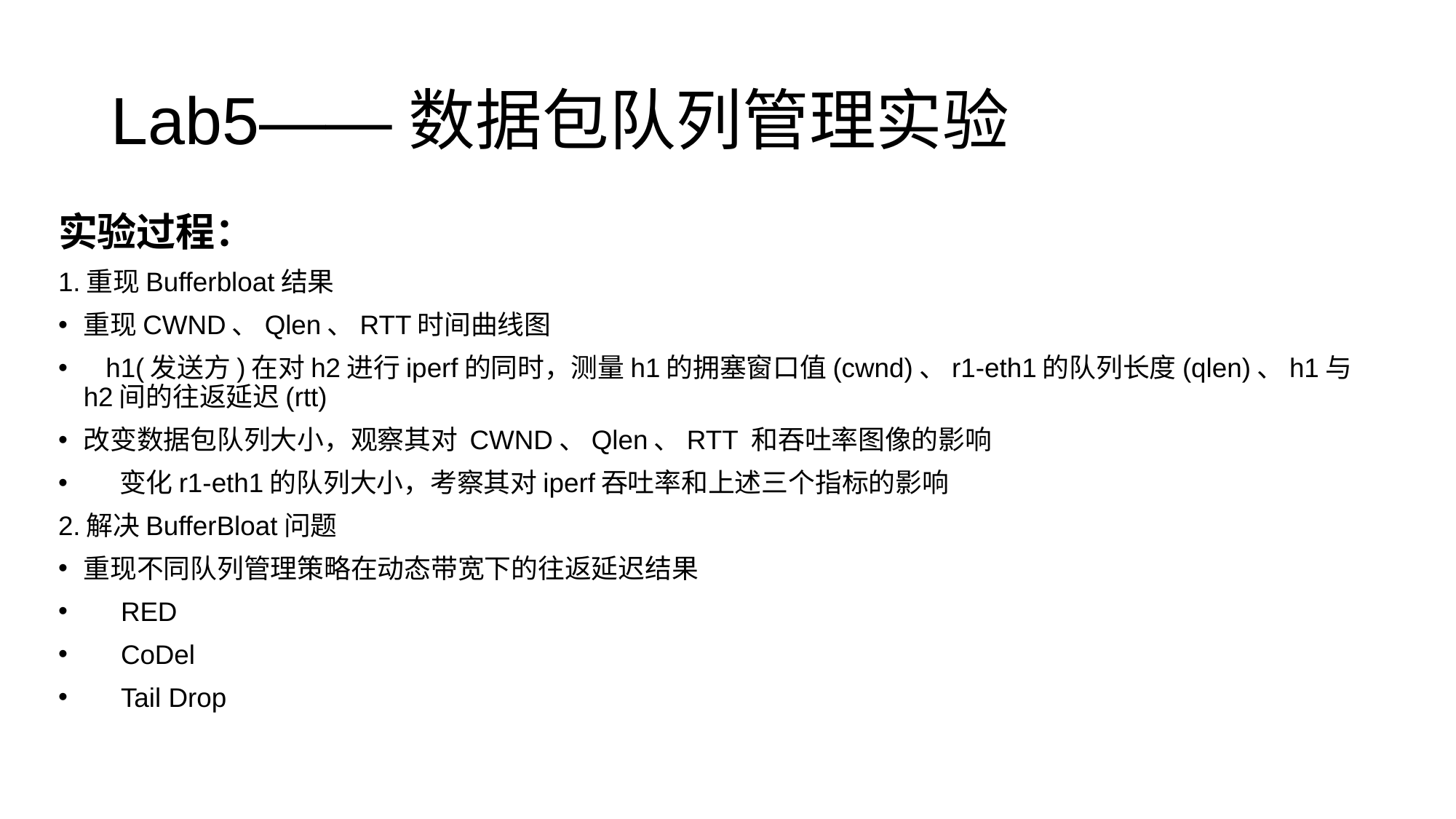

# Lab5——数据包队列管理实验
实验过程：
1.重现Bufferbloat结果
重现CWND、Qlen、RTT时间曲线图
   h1(发送方)在对h2进行iperf的同时，测量h1的拥塞窗口值(cwnd)、r1-eth1的队列长度(qlen)、h1与h2间的往返延迟(rtt)
改变数据包队列大小，观察其对 CWND、Qlen、RTT 和吞吐率图像的影响
     变化r1-eth1的队列大小，考察其对iperf吞吐率和上述三个指标的影响
2.解决BufferBloat问题
重现不同队列管理策略在动态带宽下的往返延迟结果
     RED
     CoDel
     Tail Drop